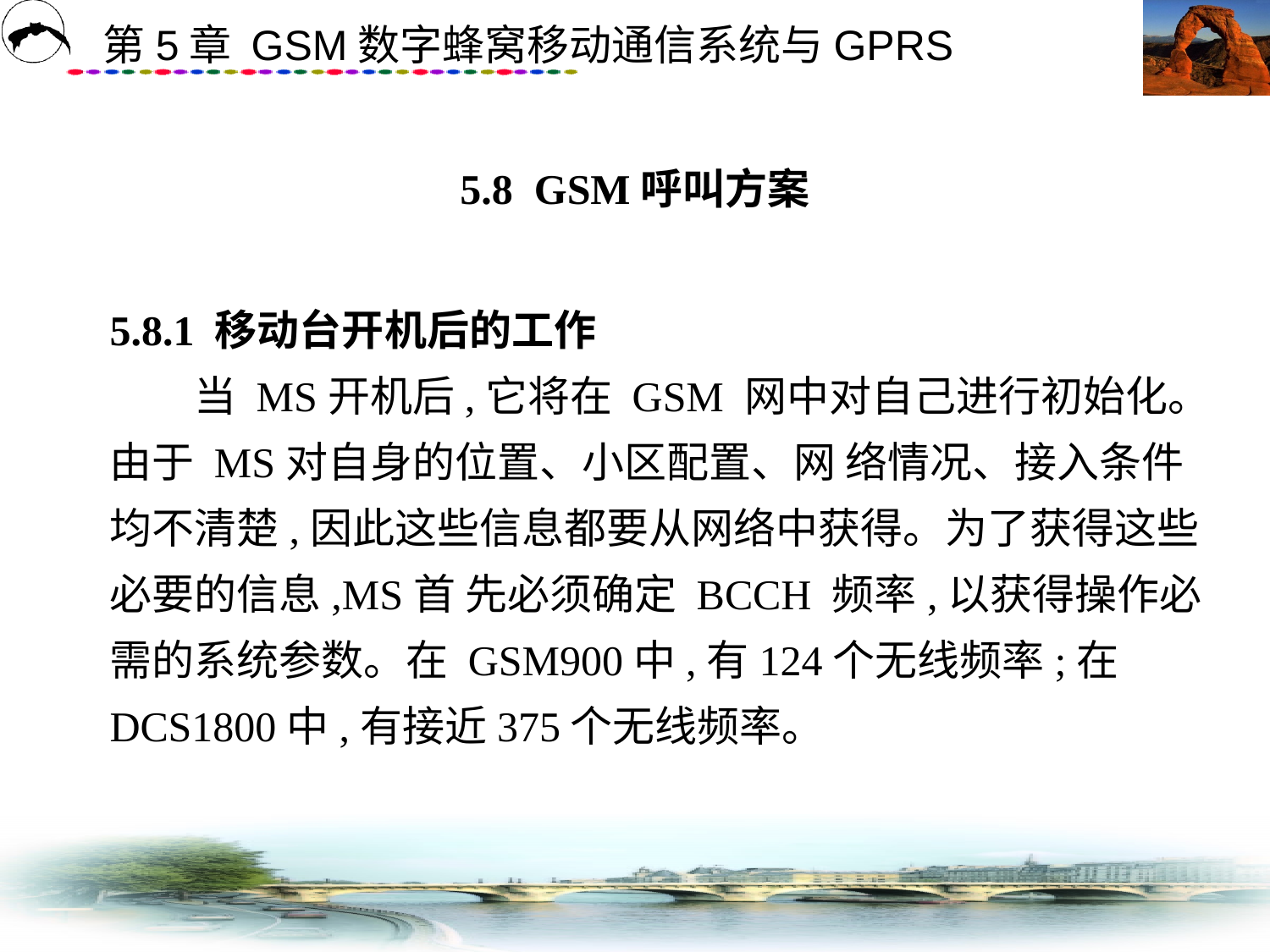

# 5.8  GSM呼叫方案
5.8.1 移动台开机后的工作
　　当 MS开机后,它将在 GSM 网中对自己进行初始化。由于 MS对自身的位置、小区配置、网 络情况、接入条件均不清楚,因此这些信息都要从网络中获得。为了获得这些必要的信息,MS首 先必须确定 BCCH 频率,以获得操作必需的系统参数。在 GSM900中,有124个无线频率;在 DCS1800中,有接近375个无线频率。